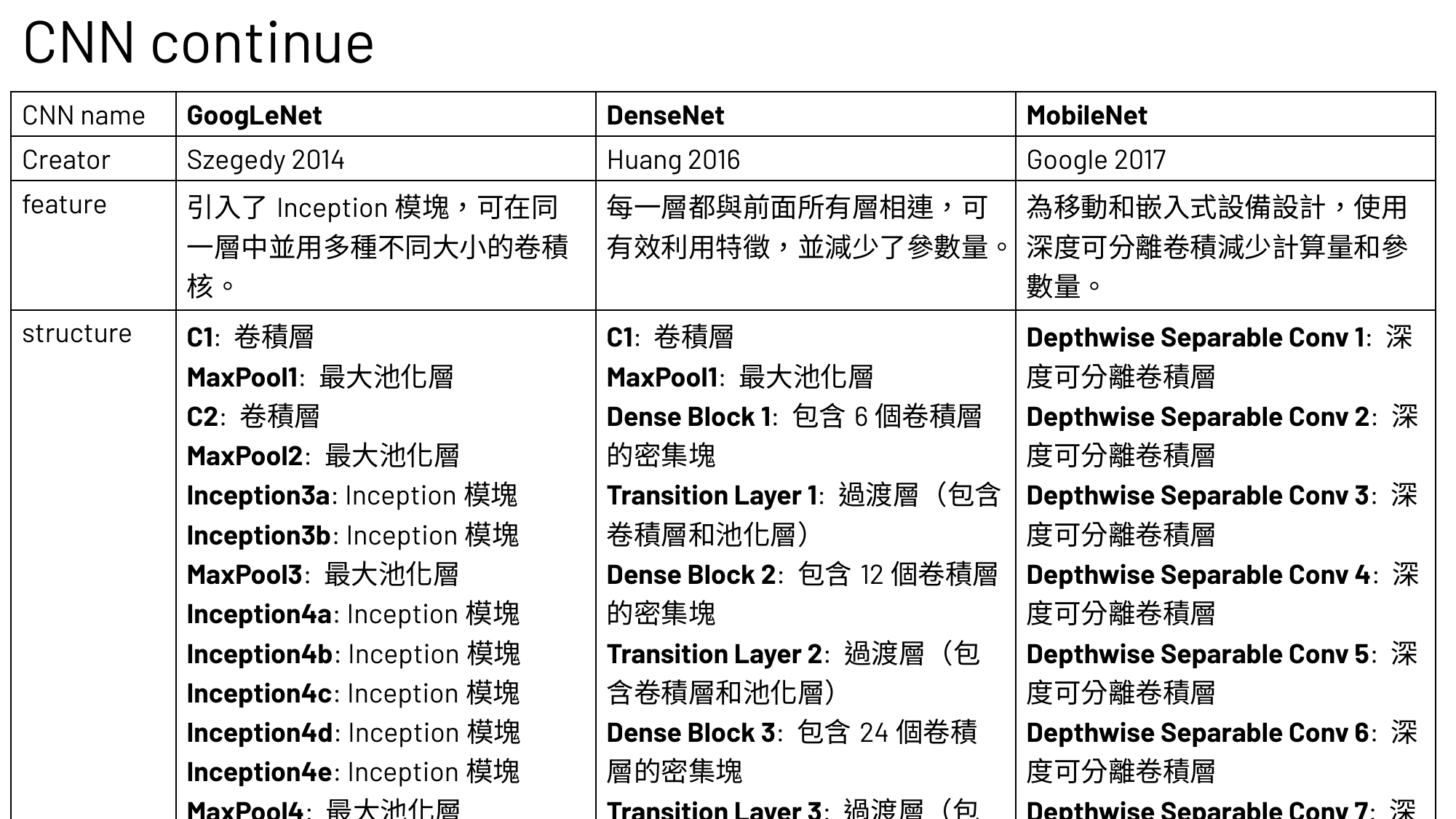

# CNN continue
| CNN name | GoogLeNet | DenseNet | MobileNet |
| --- | --- | --- | --- |
| Creator | Szegedy 2014 | Huang 2016 | Google 2017 |
| feature | 引入了Inception模塊，可在同一層中並用多種不同大小的卷積核。 | 每一層都與前面所有層相連，可有效利用特徵，並減少了參數量。 | 為移動和嵌入式設備設計，使用深度可分離卷積減少計算量和參數量。 |
| structure | C1: 卷積層 MaxPool1: 最大池化層 C2: 卷積層 MaxPool2: 最大池化層 Inception3a: Inception模塊 Inception3b: Inception模塊 MaxPool3: 最大池化層 Inception4a: Inception模塊 Inception4b: Inception模塊 Inception4c: Inception模塊 Inception4d: Inception模塊 Inception4e: Inception模塊 MaxPool4: 最大池化層 Inception5a: Inception模塊 Inception5b: Inception模塊 Global Average Pooling: 全局平均 | C1: 卷積層 MaxPool1: 最大池化層 Dense Block 1: 包含6個卷積層的密集塊 Transition Layer 1: 過渡層（包含卷積層和池化層） Dense Block 2: 包含12個卷積層的密集塊 Transition Layer 2: 過渡層（包含卷積層和池化層） Dense Block 3: 包含24個卷積層的密集塊 Transition Layer 3: 過渡層（包含卷積層和池化層） Dense Block 4: 包含16個卷積層的密集塊 Global Average Pooling: 全局平均池化層 FC: 全連接層 Output Layer: 輸出層 | Depthwise Separable Conv 1: 深度可分離卷積層 Depthwise Separable Conv 2: 深度可分離卷積層 Depthwise Separable Conv 3: 深度可分離卷積層 Depthwise Separable Conv 4: 深度可分離卷積層 Depthwise Separable Conv 5: 深度可分離卷積層 Depthwise Separable Conv 6: 深度可分離卷積層 Depthwise Separable Conv 7: 深度可分離卷積層 Depthwise Separable Conv 8: 深度可分離卷積層 Depthwise Separable Conv 9: 深度可分離卷積層 Depthwise Separable Conv 10: 深度可分離卷積層 Depthwise Separable Conv 11: 深度可分離卷積層 Depthwise Separable Conv 12: 深度可分離卷積層 Depthwise Separable Conv 13: 深度可分離卷積層 Global Average Pooling: 全局平均池化層 FC: 全連接層 Output Layer: 輸出層 |